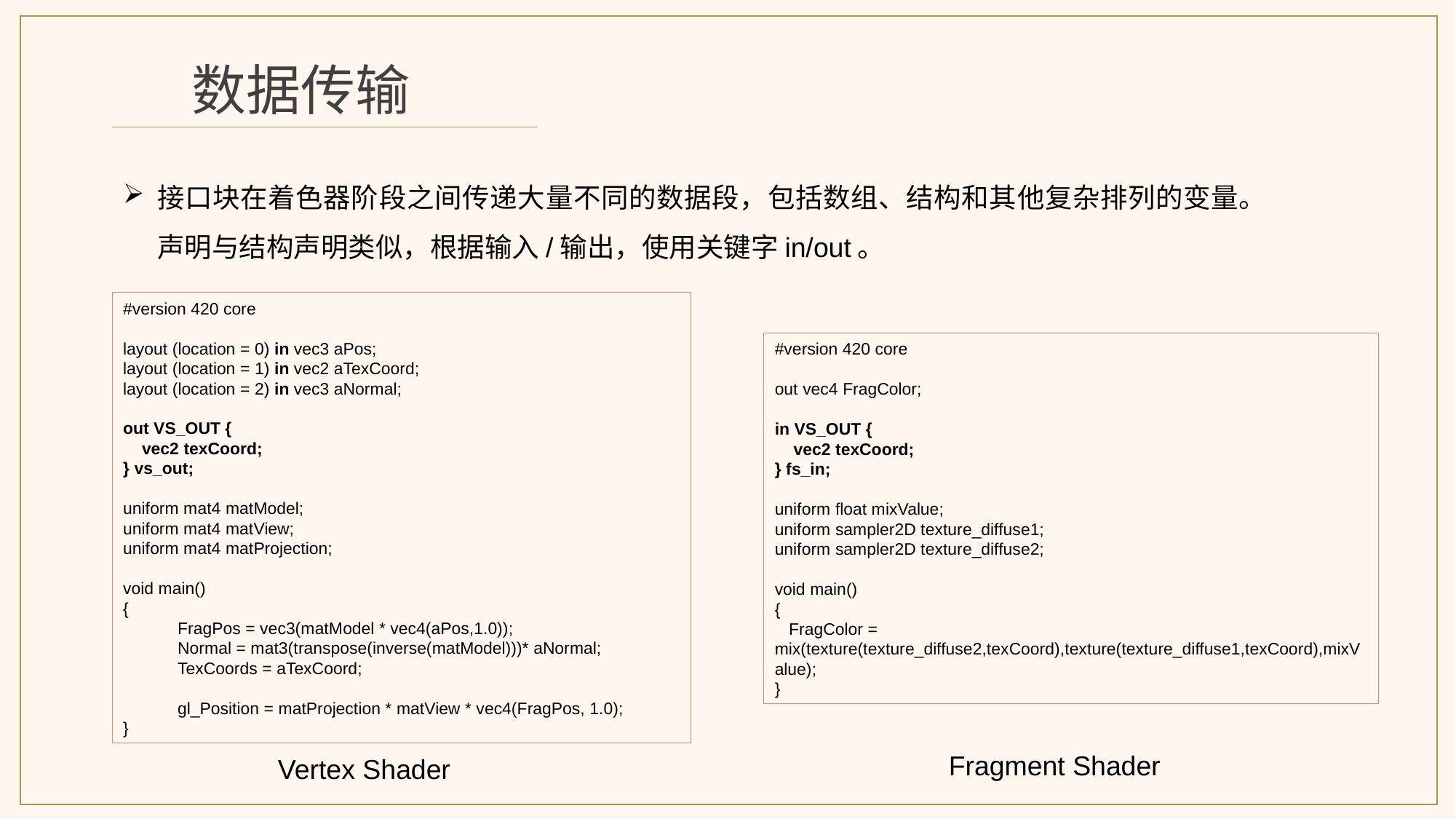

数据传输
接口块在着色器阶段之间传递大量不同的数据段，包括数组、结构和其他复杂排列的变量。声明与结构声明类似，根据输入/输出，使用关键字in/out。
#version 420 core

layout (location = 0) in vec3 aPos;
layout (location = 1) in vec2 aTexCoord;
layout (location = 2) in vec3 aNormal;

out VS_OUT {
    vec2 texCoord;
} vs_out;

uniform mat4 matModel;
uniform mat4 matView;
uniform mat4 matProjection;

void main()
{
FragPos = vec3(matModel * vec4(aPos,1.0));
Normal = mat3(transpose(inverse(matModel)))* aNormal;
TexCoords = aTexCoord;

gl_Position = matProjection * matView * vec4(FragPos, 1.0);
}
#version 420 core

out vec4 FragColor;

in VS_OUT {
    vec2 texCoord;
} fs_in;

uniform float mixValue;
uniform sampler2D texture_diffuse1;
uniform sampler2D texture_diffuse2;

void main()
{
   FragColor = mix(texture(texture_diffuse2,texCoord),texture(texture_diffuse1,texCoord),mixValue);
}
Fragment Shader
Vertex Shader